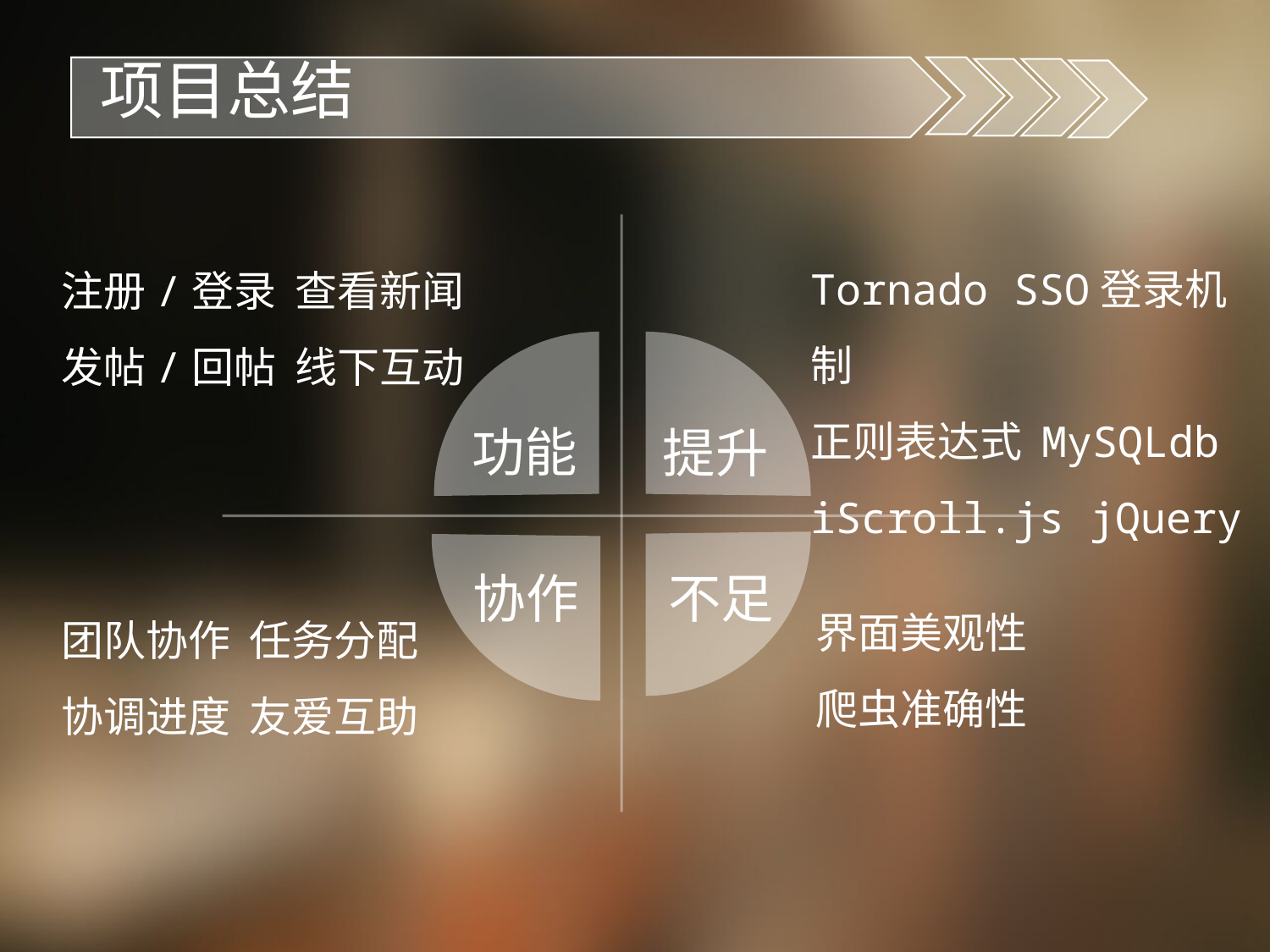

项目总结

Tornado SSO登录机制
正则表达式 MySQLdb
iScroll.js jQuery
注册/登录  查看新闻
发帖/回帖  线下互动

功能
提升
协作
不足
界面美观性
爬虫准确性
团队协作  任务分配
协调进度  友爱互助